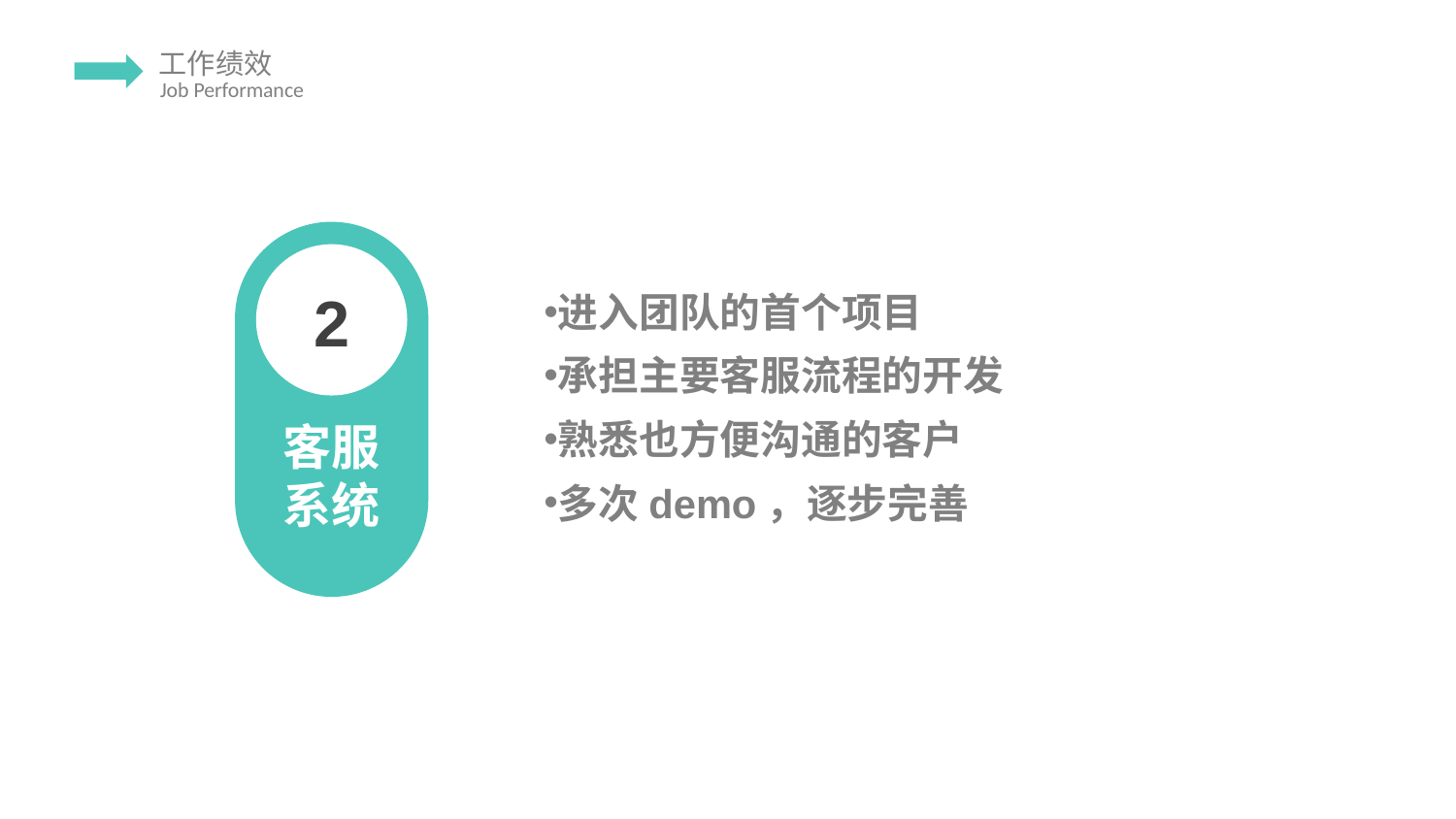

客服系统
2
进入团队的首个项目
承担主要客服流程的开发
熟悉也方便沟通的客户
多次demo，逐步完善